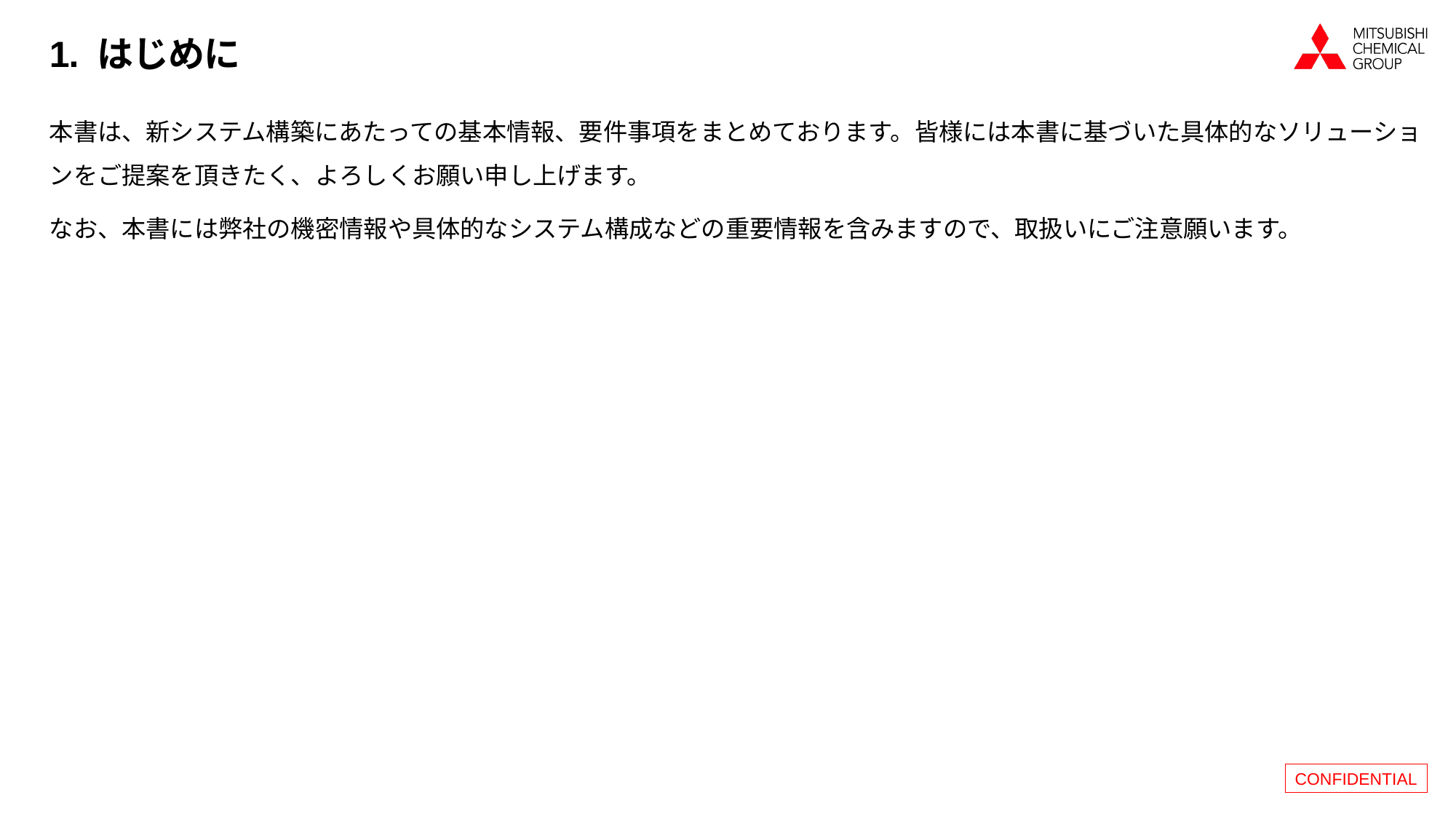

# 1. はじめに
本書は、新システム構築にあたっての基本情報、要件事項をまとめております。皆様には本書に基づいた具体的なソリューションをご提案を頂きたく、よろしくお願い申し上げます。
なお、本書には弊社の機密情報や具体的なシステム構成などの重要情報を含みますので、取扱いにご注意願います。